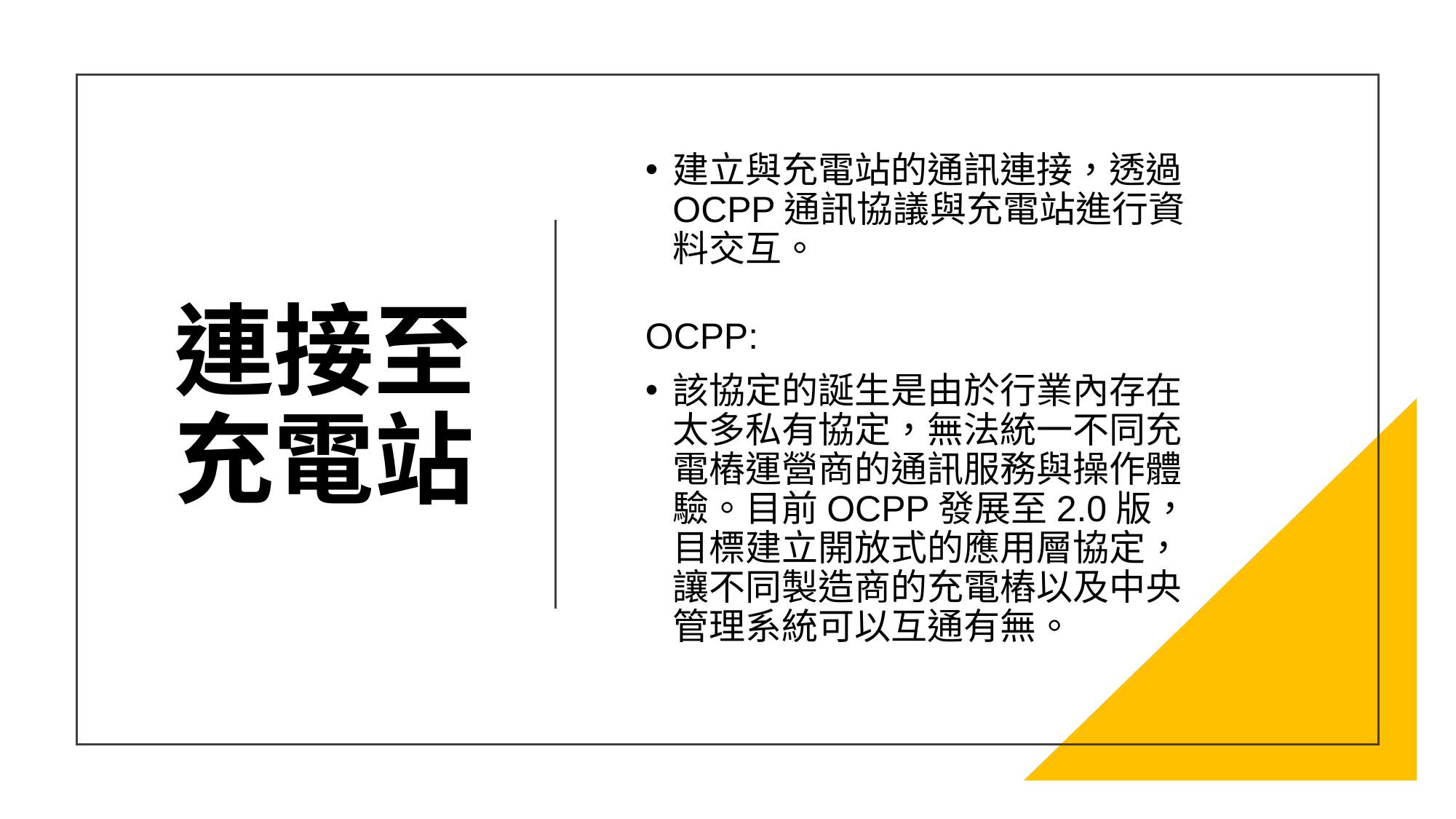

建立與充電站的通訊連接，透過OCPP通訊協議與充電站進行資料交互。

OCPP:
該協定的誕生是由於行業內存在太多私有協定，無法統一不同充電樁運營商的通訊服務與操作體驗。目前OCPP發展至2.0版，目標建立開放式的應用層協定，讓不同製造商的充電樁以及中央管理系統可以互通有無。
# 連接至充電站